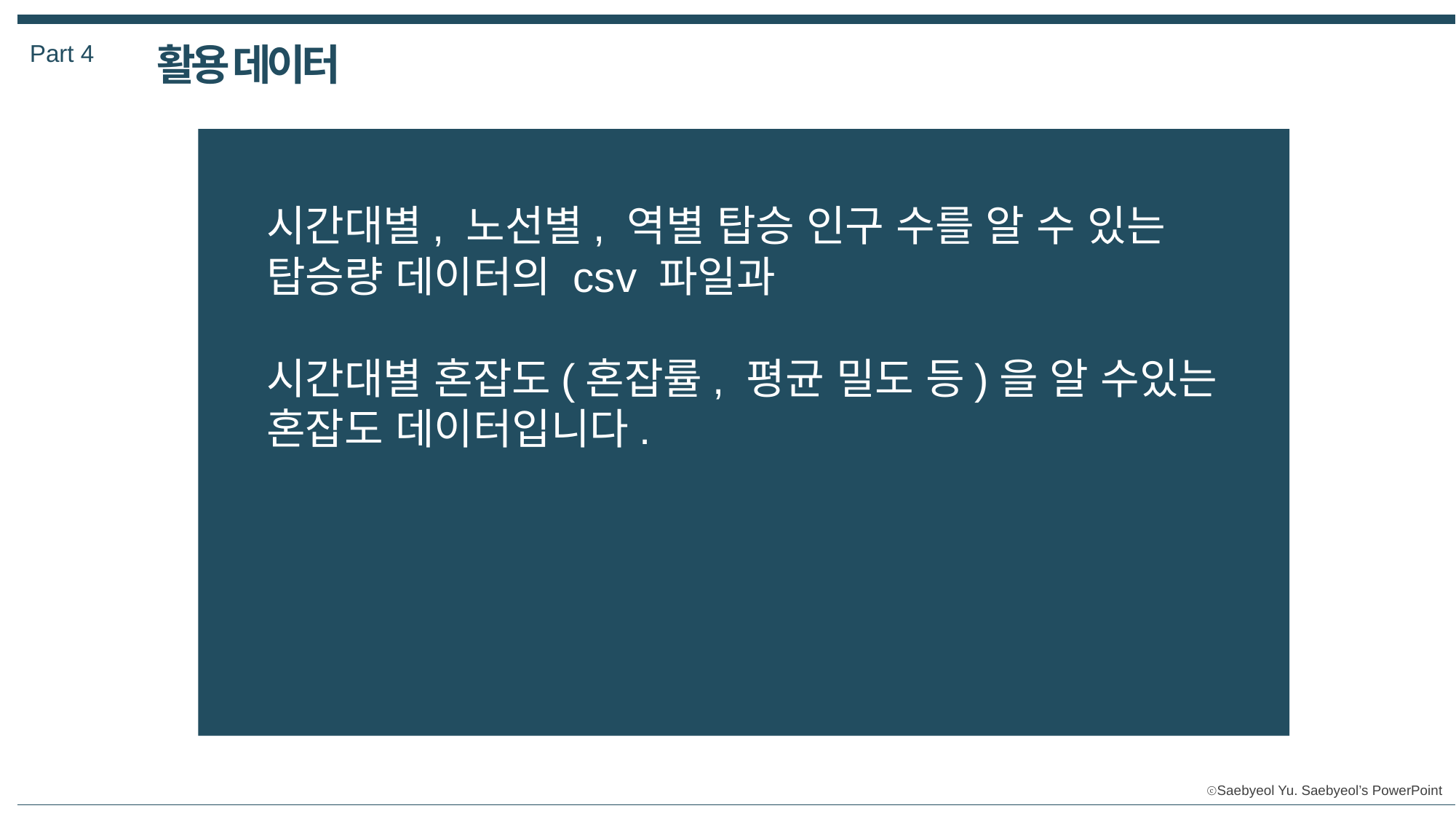

Part 4
활용 데이터

시간대별, 노선별, 역별 탑승 인구 수를 알 수 있는 탑승량 데이터의 csv 파일과

시간대별 혼잡도(혼잡률, 평균 밀도 등)을 알 수있는 혼잡도 데이터입니다.